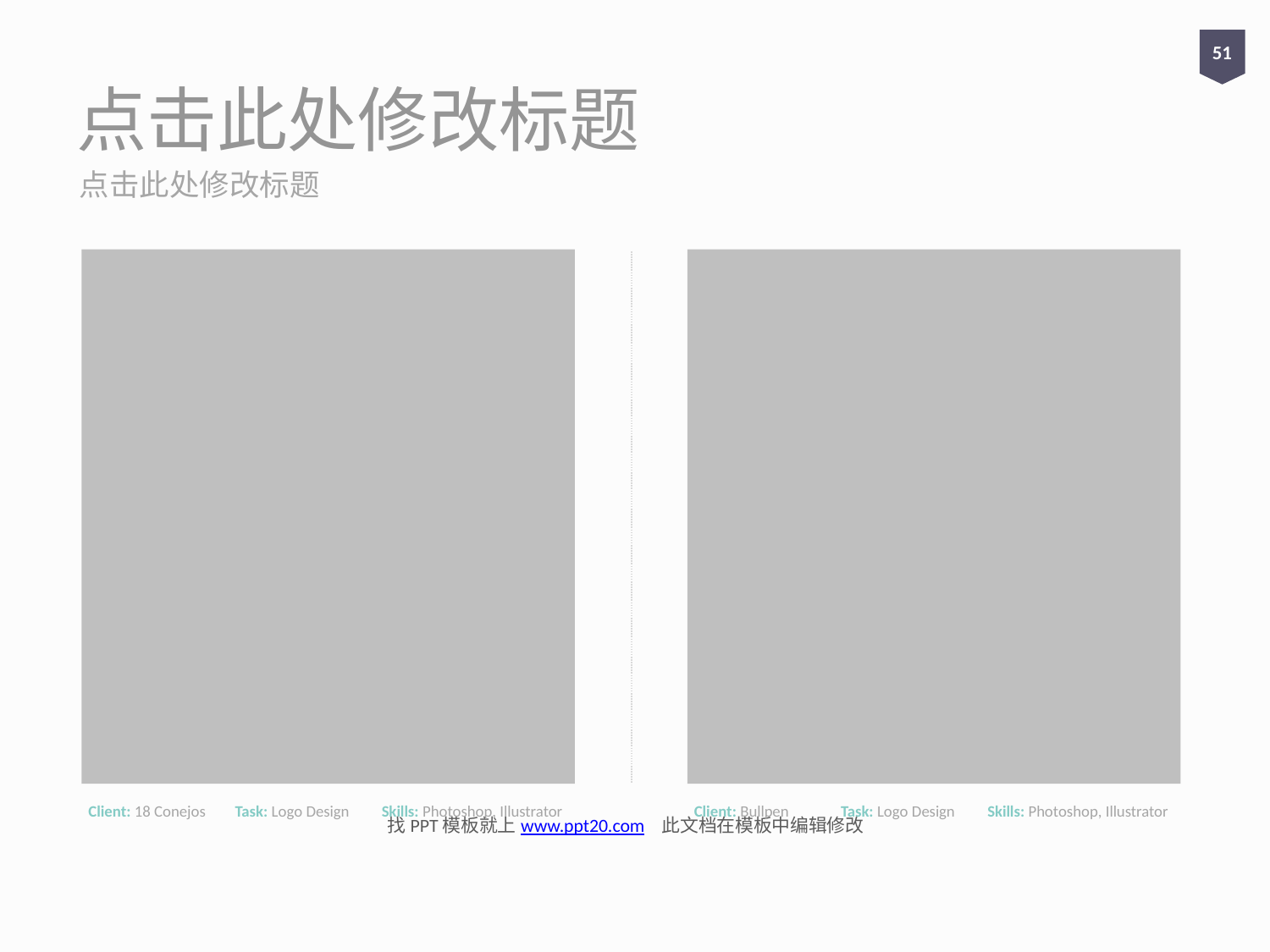

51
# 点击此处修改标题
点击此处修改标题

Client: 18 Conejos
Task: Logo Design
Skills: Photoshop, Illustrator
Client: Bullpen
Task: Logo Design
Skills: Photoshop, Illustrator